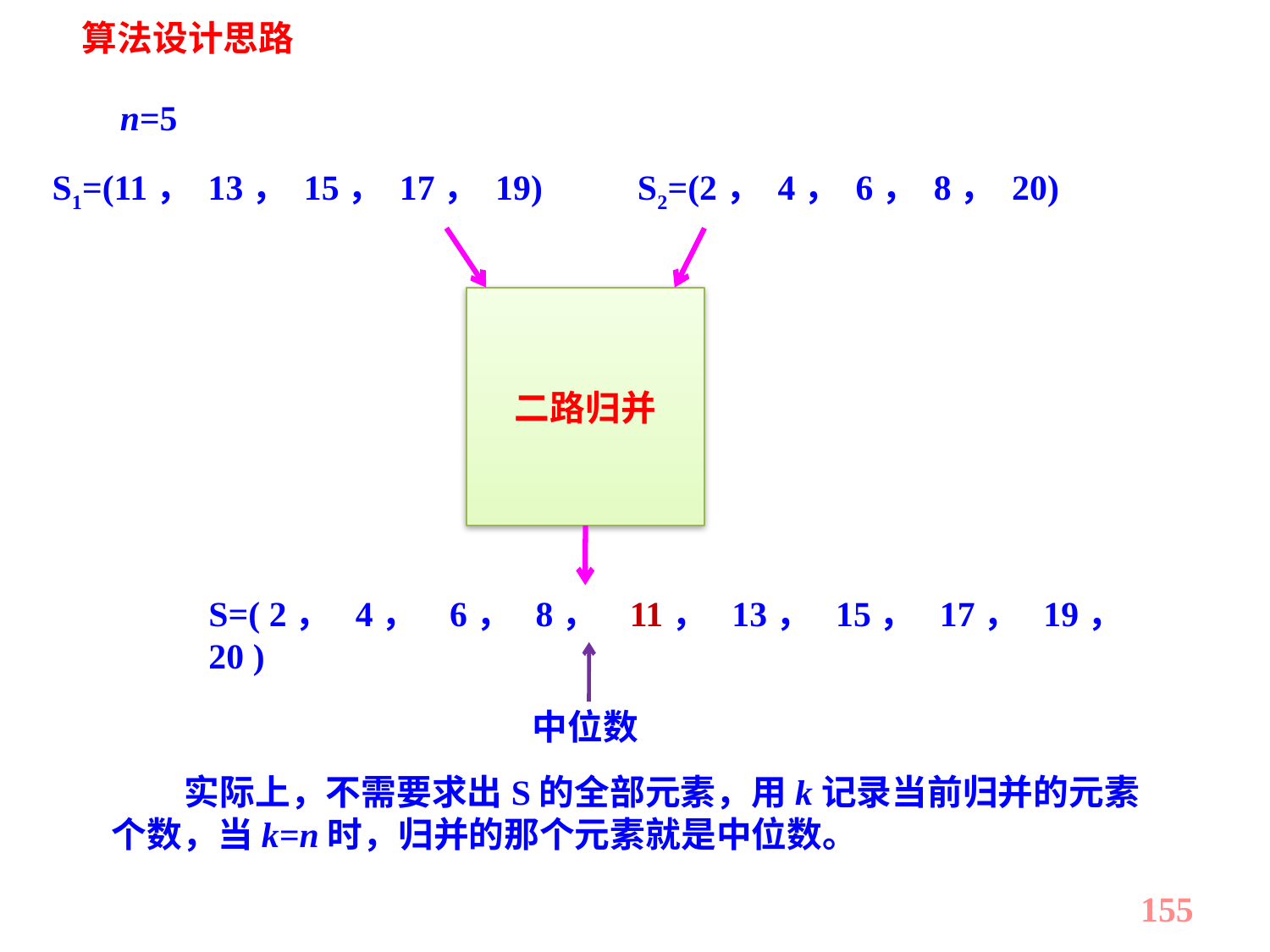

算法设计思路
n=5
S1=(11， 13， 15， 17， 19)
S2=(2， 4， 6， 8， 20)
二路归并
S=( 2，  4，   6，  8，   11，  13，  15，  17，  19， 20 )
中位数
        实际上，不需要求出S的全部元素，用k记录当前归并的元素个数，当k=n时，归并的那个元素就是中位数。
155